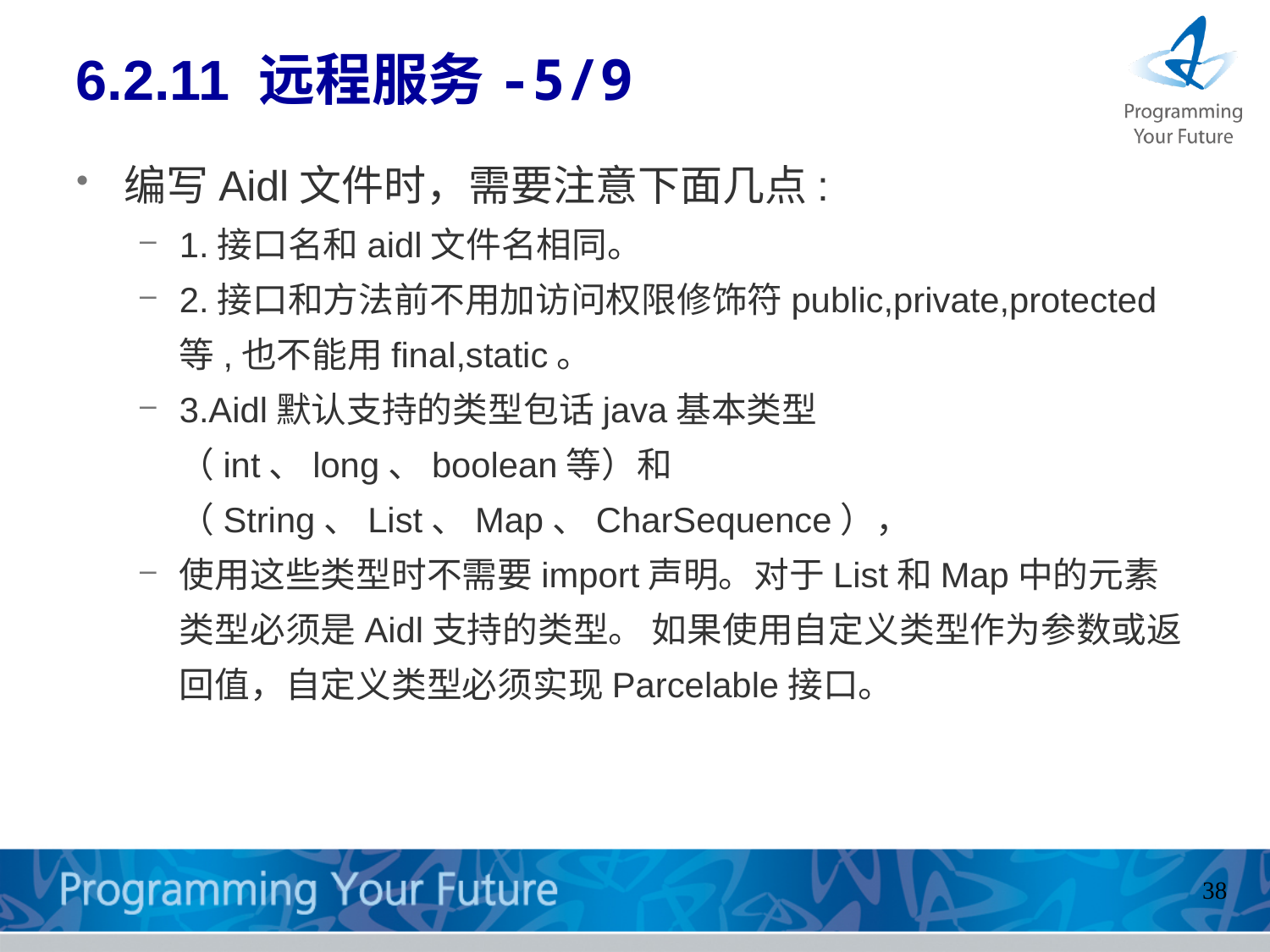

6.2.11 远程服务-5/9
编写Aidl文件时，需要注意下面几点:
1.接口名和aidl文件名相同。
2.接口和方法前不用加访问权限修饰符public,private,protected等,也不能用final,static。
3.Aidl默认支持的类型包话java基本类型（int、long、boolean等）和（String、List、Map、CharSequence），
使用这些类型时不需要import声明。对于List和Map中的元素类型必须是Aidl支持的类型。 如果使用自定义类型作为参数或返回值，自定义类型必须实现Parcelable接口。